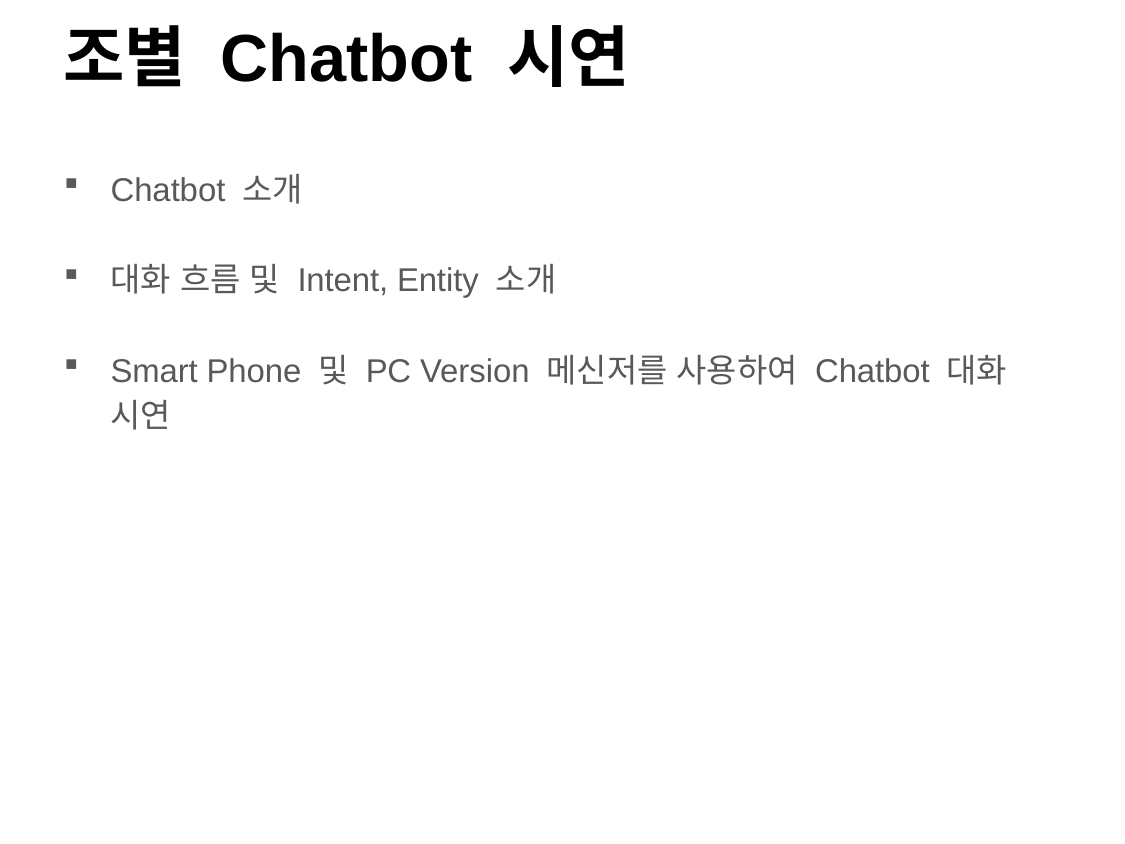

# 조별 Chatbot 시연
Chatbot 소개

대화 흐름 및 Intent, Entity 소개

Smart Phone 및 PC Version 메신저를 사용하여 Chatbot 대화 시연